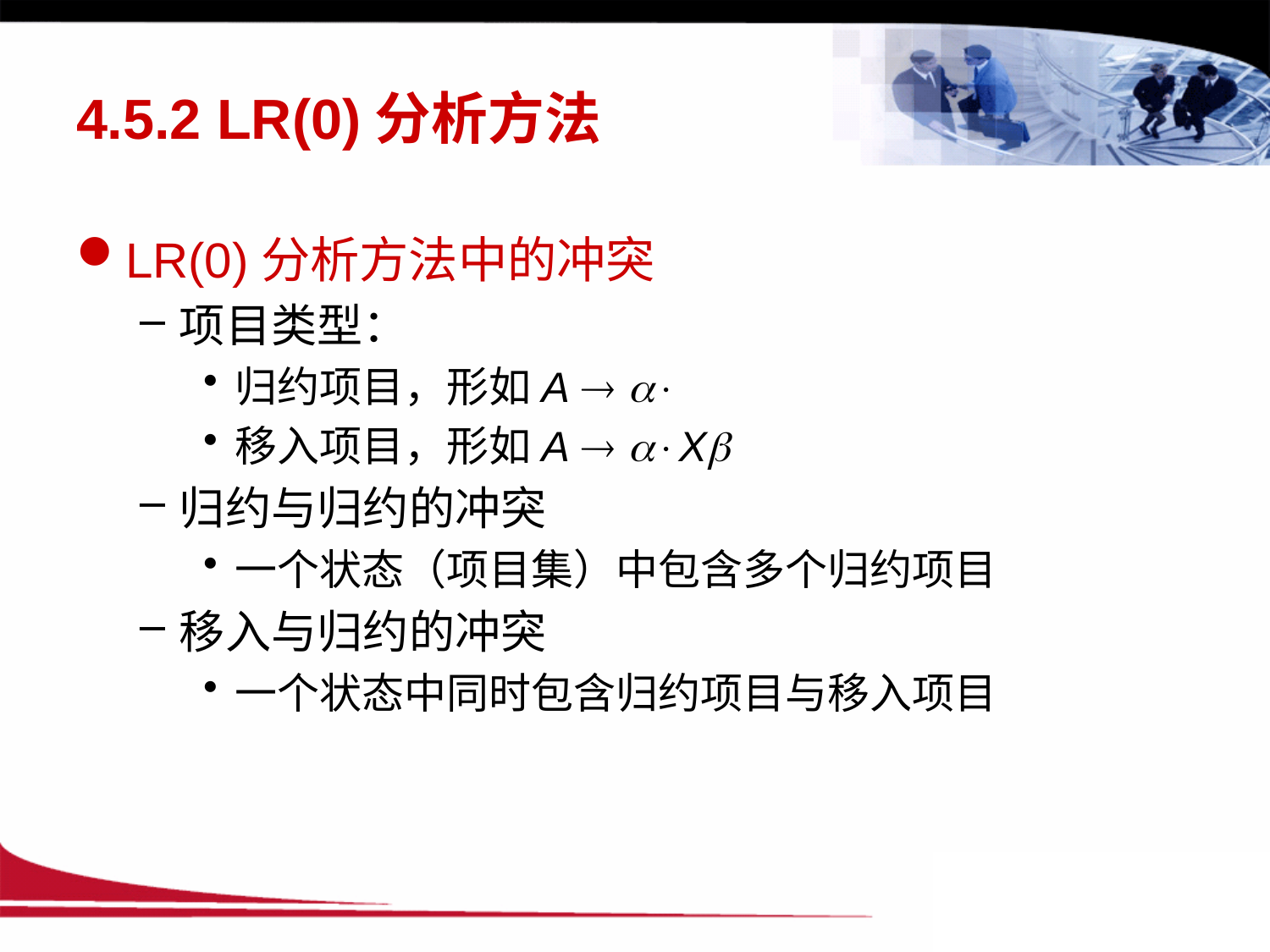

# 4.5.2 LR(0)分析方法
LR(0)分析方法中的冲突
项目类型：
归约项目，形如A → α⋅
移入项目，形如A → α⋅Xβ
归约与归约的冲突
一个状态（项目集）中包含多个归约项目
移入与归约的冲突
一个状态中同时包含归约项目与移入项目